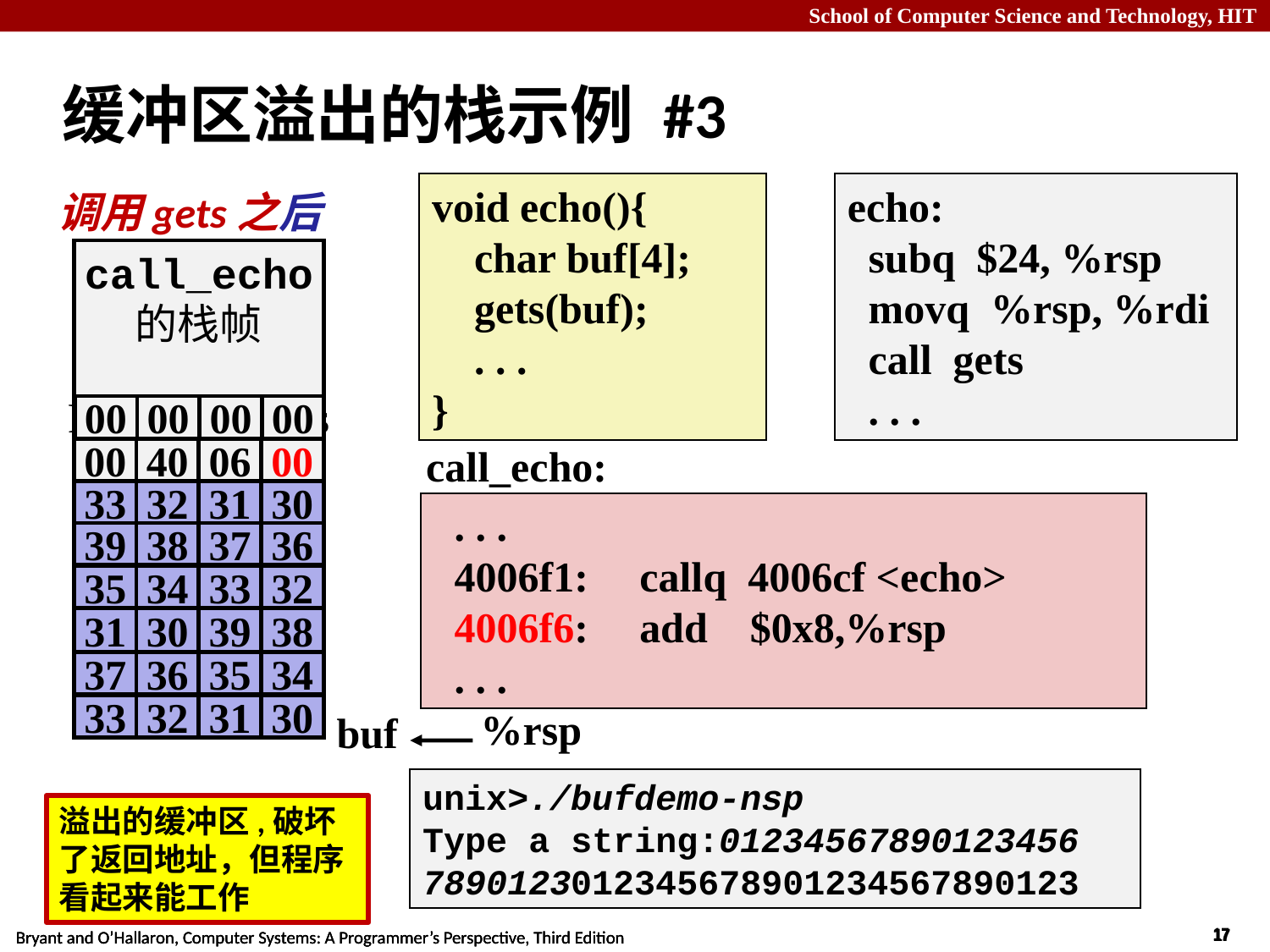

# 缓冲区溢出的栈示例 #3
void echo(){
    char buf[4];
    gets(buf);
    . . .
}
echo:
  subq  $24, %rsp
  movq  %rsp, %rdi
  call  gets
  . . .
调用gets之后

call_echo
的栈帧
00
00
00
00
Return Address
(8 bytes)
call_echo:
00
40
06
00
33
32
31
30
  . . .
  4006f1:	callq  4006cf <echo>
  4006f6:	add    $0x8,%rsp
  . . .
39
38
37
36
35
34
33
32
31
30
39
38
37
36
35
34
33
32
31
30
%rsp
buf

unix>./bufdemo-nsp
Type a string:01234567890123456
7890123012345678901234567890123
溢出的缓冲区,破坏了返回地址，但程序看起来能工作